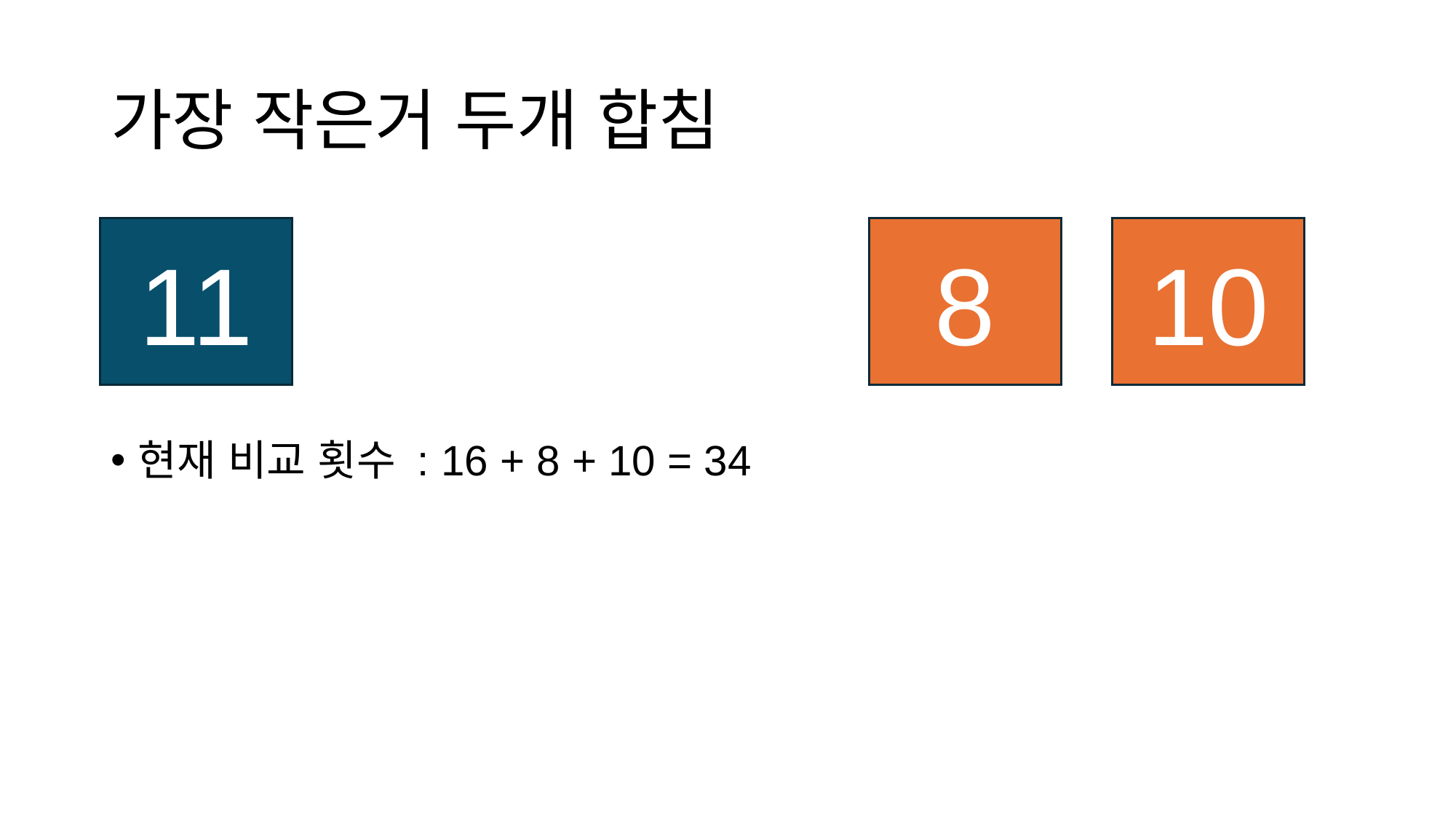

# 가장 작은거 두개 합침
11
8
10
현재 비교 횟수 : 16 + 8 + 10 = 34